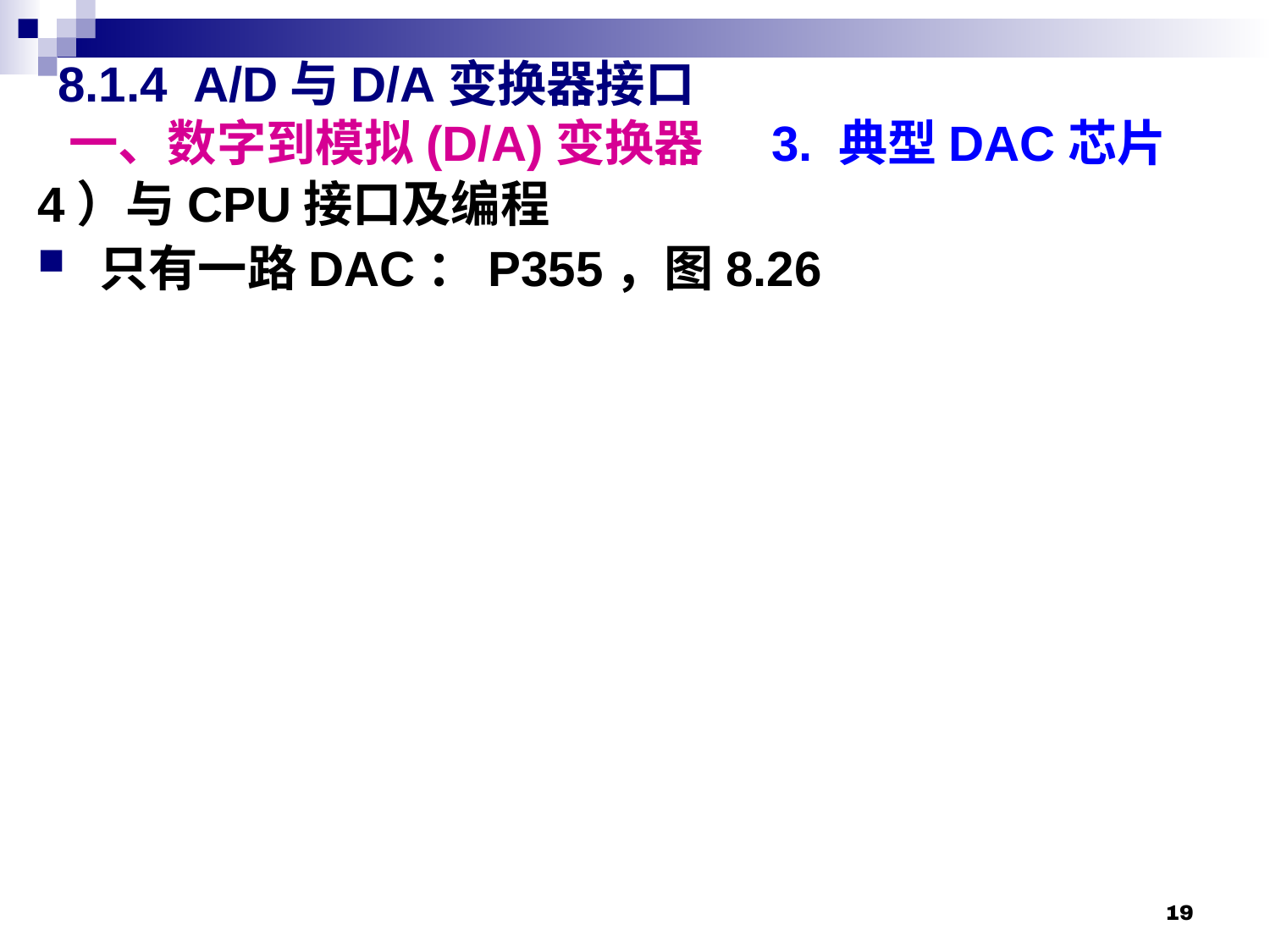

# 8.1.4  A/D与D/A变换器接口 一、数字到模拟(D/A)变换器     3. 典型DAC芯片
4）与CPU接口及编程
只有一路DAC：P355，图8.26
19